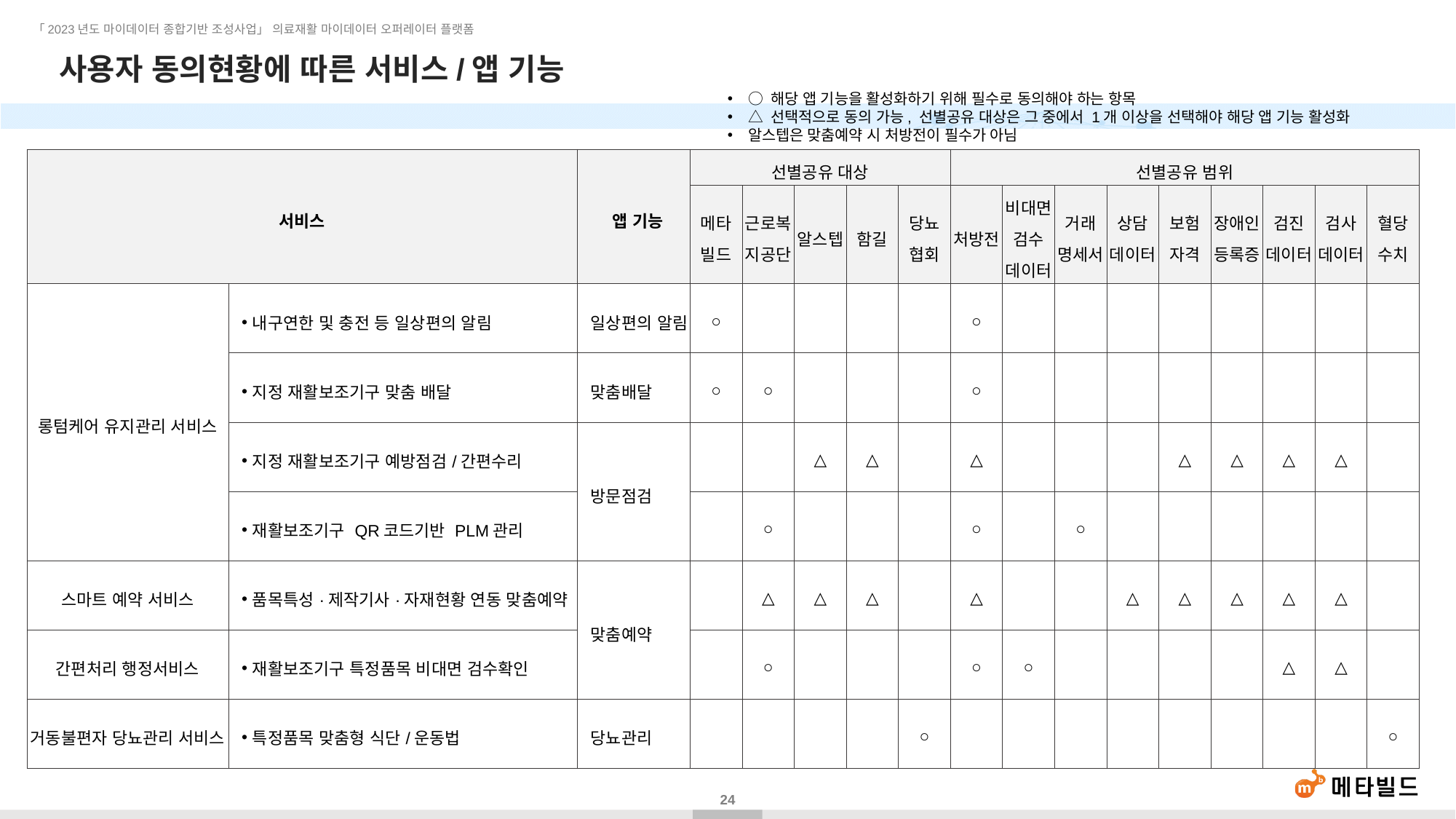

# 사용자 동의현황에 따른 서비스/앱 기능
○ 해당 앱 기능을 활성화하기 위해 필수로 동의해야 하는 항목
△ 선택적으로 동의 가능, 선별공유 대상은 그 중에서 1개 이상을 선택해야 해당 앱 기능 활성화
알스텝은 맞춤예약 시 처방전이 필수가 아님
| 서비스 | 서비스 | 앱 기능 | 선별공유 대상 |  |  |  |  | 선별공유 범위 |  |  |  |  |  |  |  |  |
| --- | --- | --- | --- | --- | --- | --- | --- | --- | --- | --- | --- | --- | --- | --- | --- | --- |
|  |  |  | 메타 빌드 | 근로복지공단 | 알스텝 | 함길 | 당뇨 협회 | 처방전 | 비대면검수 데이터 | 거래 명세서 | 상담 데이터 | 보험 자격 | 장애인등록증 | 검진 데이터 | 검사 데이터 | 혈당 수치 |
| 롱텀케어 유지관리 서비스 | 내구연한 및 충전 등 일상편의 알림 | 일상편의 알림 | ○ |  |  |  |  | ○ |  |  |  |  |  |  |  |  |
|  | 지정 재활보조기구 맞춤 배달 | 맞춤배달 | ○ | ○ |  |  |  | ○ |  |  |  |  |  |  |  |  |
|  | 지정 재활보조기구 예방점검/간편수리 | 방문점검 |  |  | △ | △ |  | △ |  |  |  | △ | △ | △ | △ |  |
|  | 재활보조기구 QR코드기반 PLM관리 | 방문점검 |  | ○ |  |  |  | ○ |  | ○ |  |  |  |  |  |  |
| 스마트 예약 서비스 | 품목특성·제작기사·자재현황 연동 맞춤예약 | 맞춤예약 |  | △ | △ | △ |  | △ |  |  | △ | △ | △ | △ | △ |  |
| 간편처리 행정서비스 | 재활보조기구 특정품목 비대면 검수확인 |  |  | ○ |  |  |  | ○ | ○ |  |  |  |  | △ | △ |  |
| 거동불편자 당뇨관리 서비스 | 특정품목 맞춤형 식단/운동법 | 당뇨관리 |  |  |  |  | ○ |  |  |  |  |  |  |  |  | ○ |